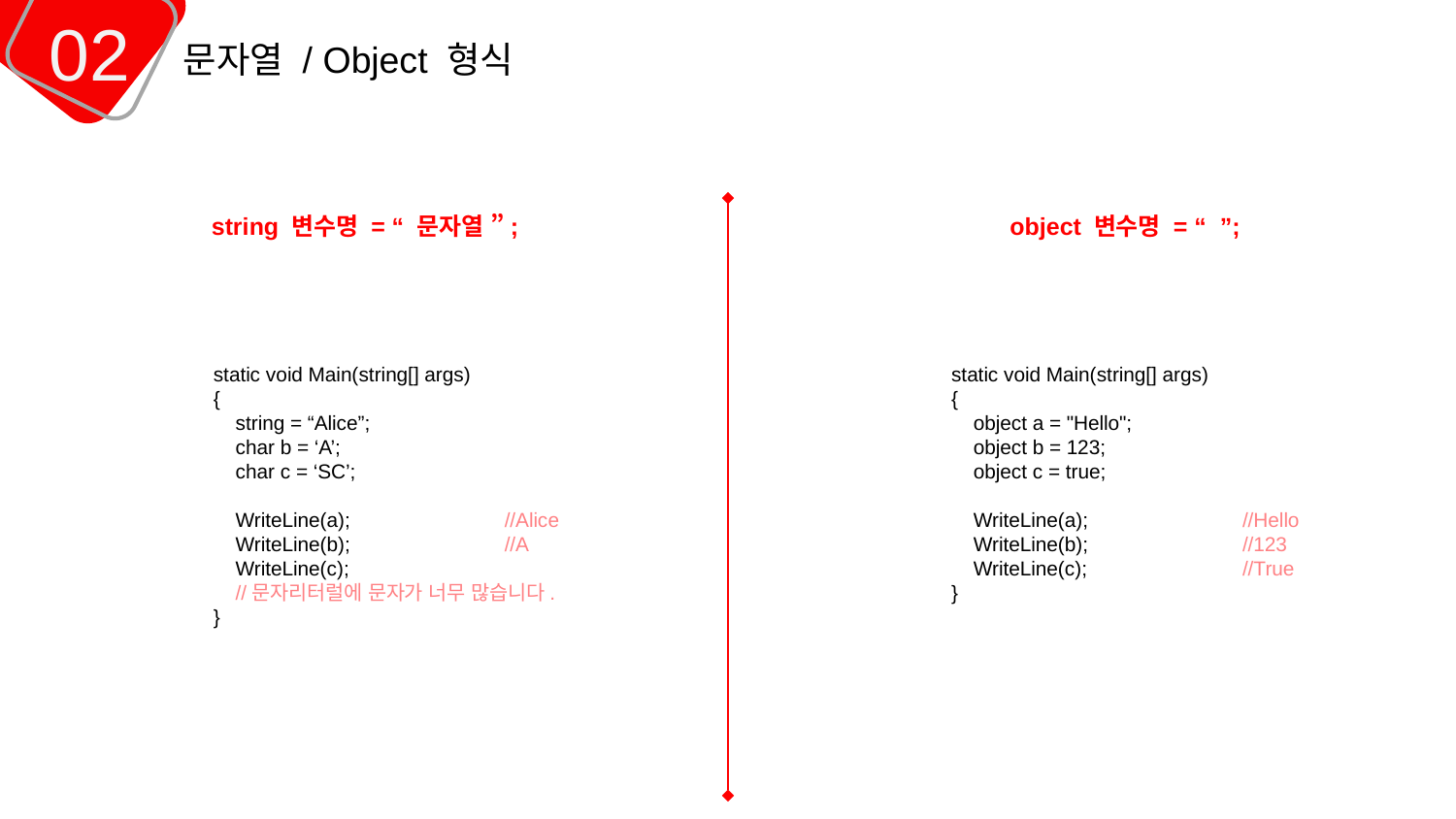

object

02
문자열 / Object 형식
string 변수명 = “ 문자열 ”;
object 변수명 = “  ”;
static void Main(string[] args)
{
    string = “Alice”;
    char b = ‘A’;
    char c = ‘SC’;

    WriteLine(a);		//Alice
    WriteLine(b);		//A
    WriteLine(c);
    //문자리터럴에 문자가 너무 많습니다.
}
static void Main(string[] args)
{
    object a = "Hello";
    object b = 123;
    object c = true;

    WriteLine(a);		//Hello
    WriteLine(b);		//123
    WriteLine(c);		//True
}